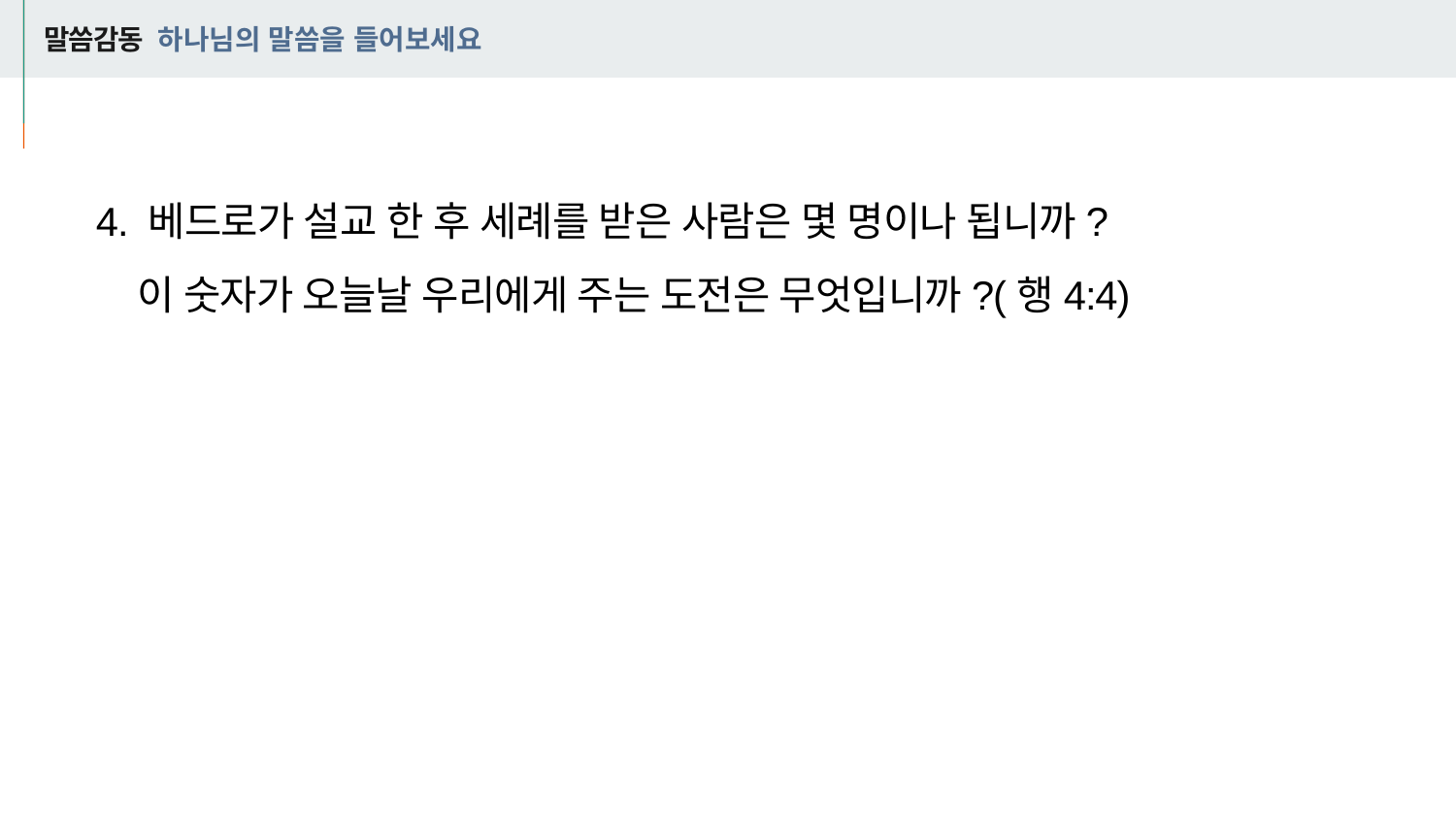

# 말씀감동  하나님의 말씀을 들어보세요
4. 베드로가 설교 한 후 세례를 받은 사람은 몇 명이나 됩니까?
   이 숫자가 오늘날 우리에게 주는 도전은 무엇입니까?(행4:4)